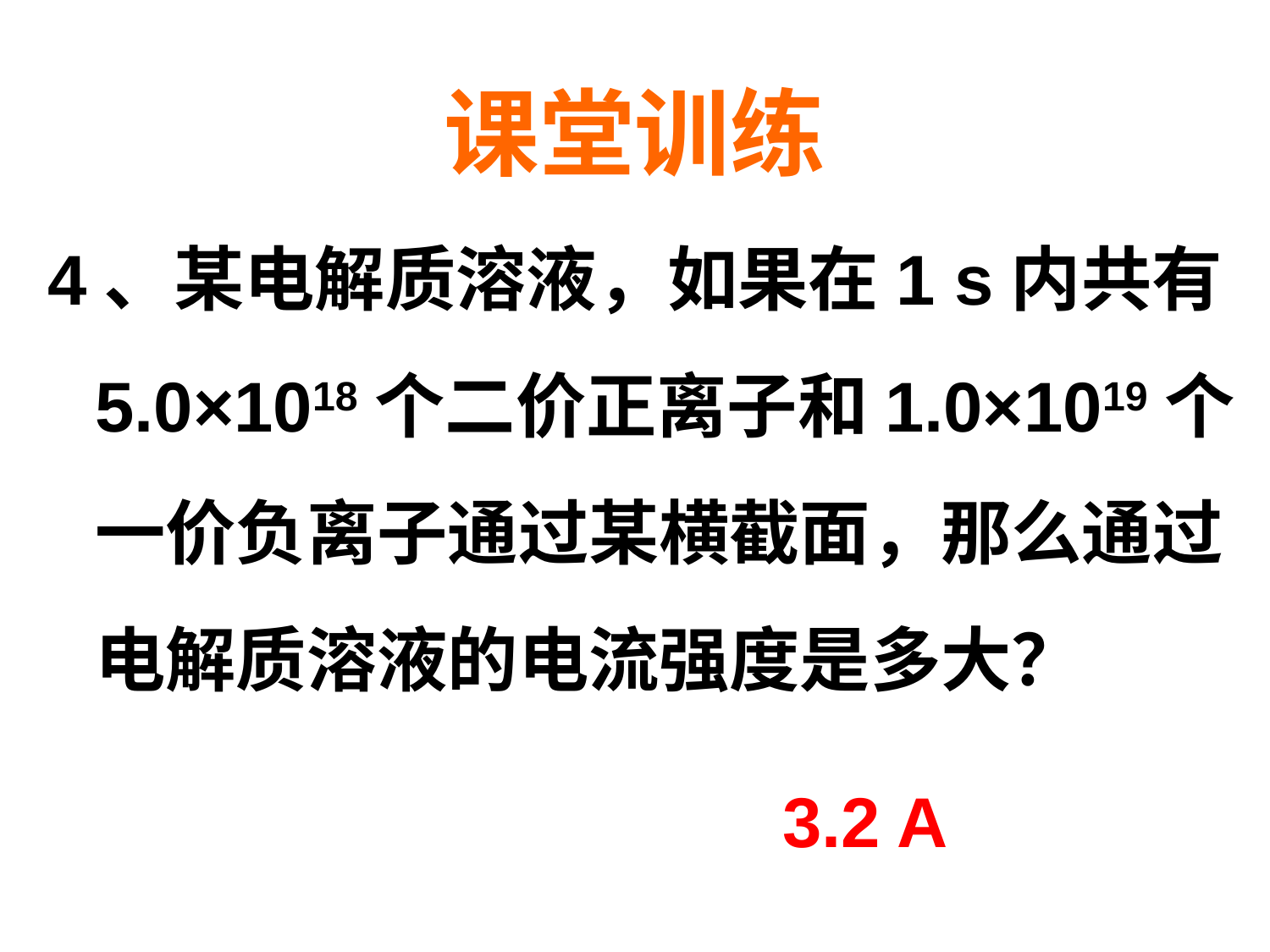

# 课堂训练
4、某电解质溶液，如果在1 s内共有5.0×1018个二价正离子和1.0×1019个一价负离子通过某横截面，那么通过电解质溶液的电流强度是多大？
3.2 A